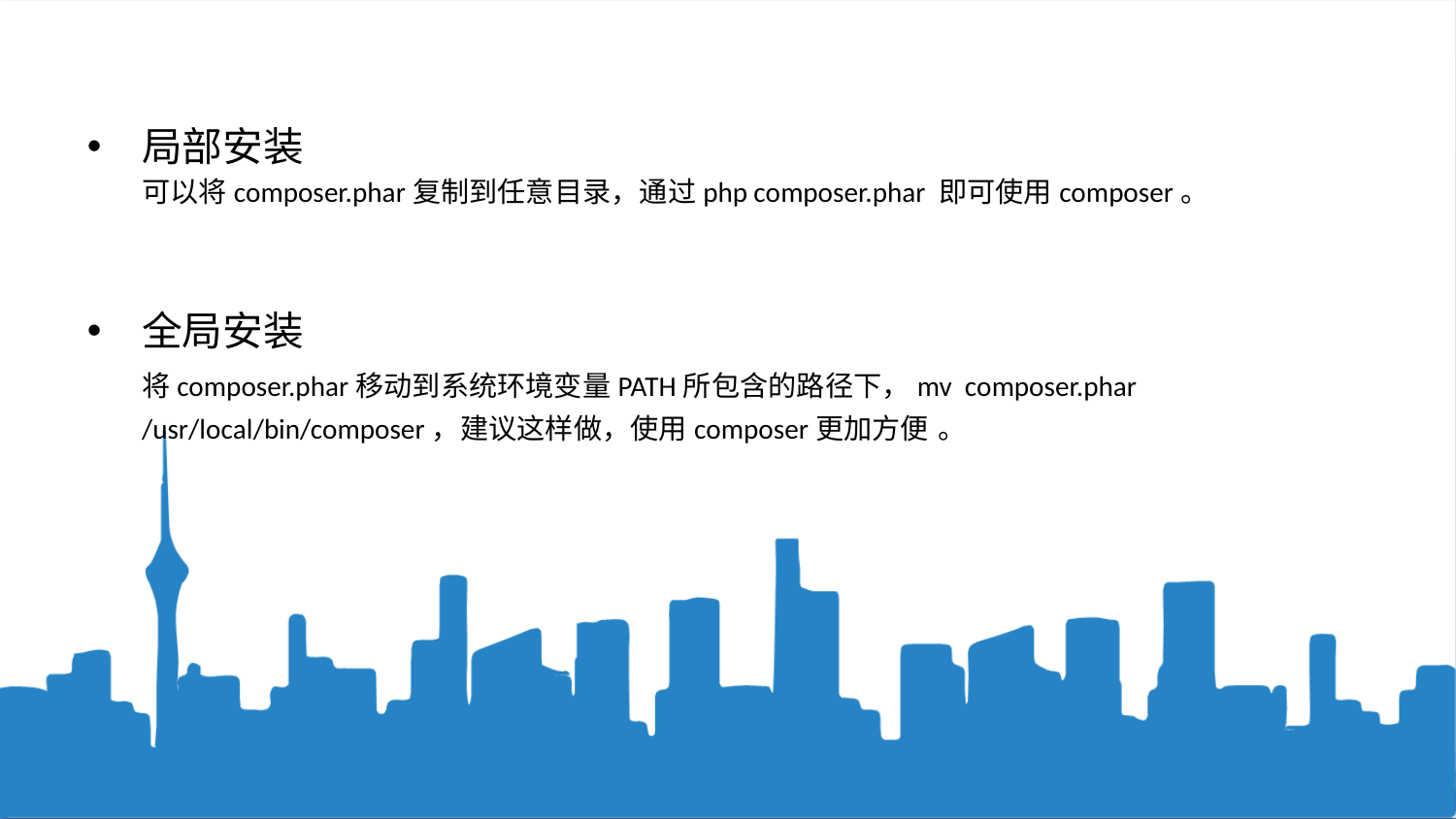

局部安装
	可以将composer.phar复制到任意目录，通过php composer.phar 即可使用composer。

全局安装
	将composer.phar移动到系统环境变量PATH所包含的路径下，mv  composer.phar  /usr/local/bin/composer，建议这样做，使用composer更加方便 。